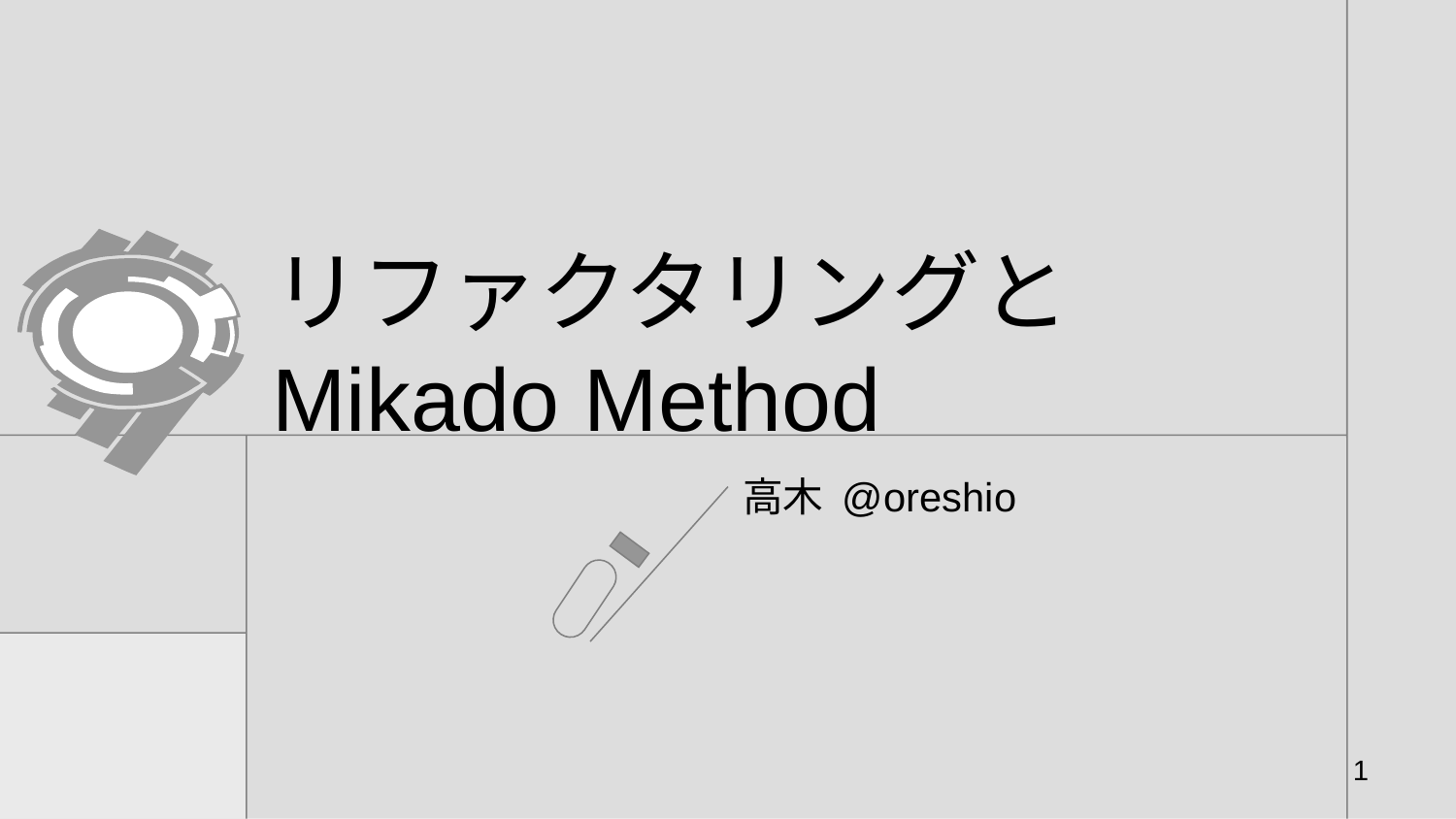

# リファクタリングと Mikado Method
高木 @oreshio
1